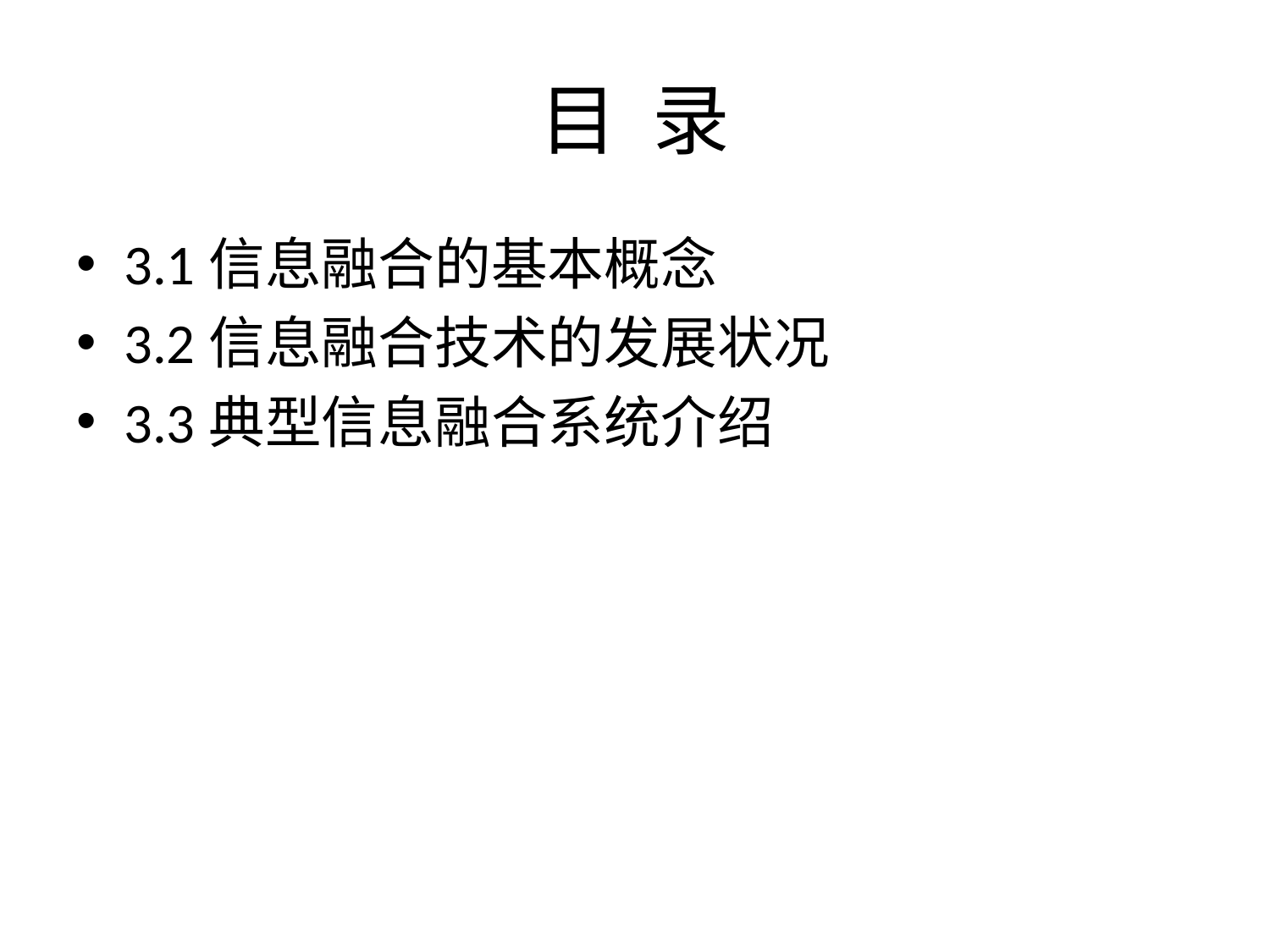

# 目  录
3.1信息融合的基本概念
3.2信息融合技术的发展状况
3.3典型信息融合系统介绍